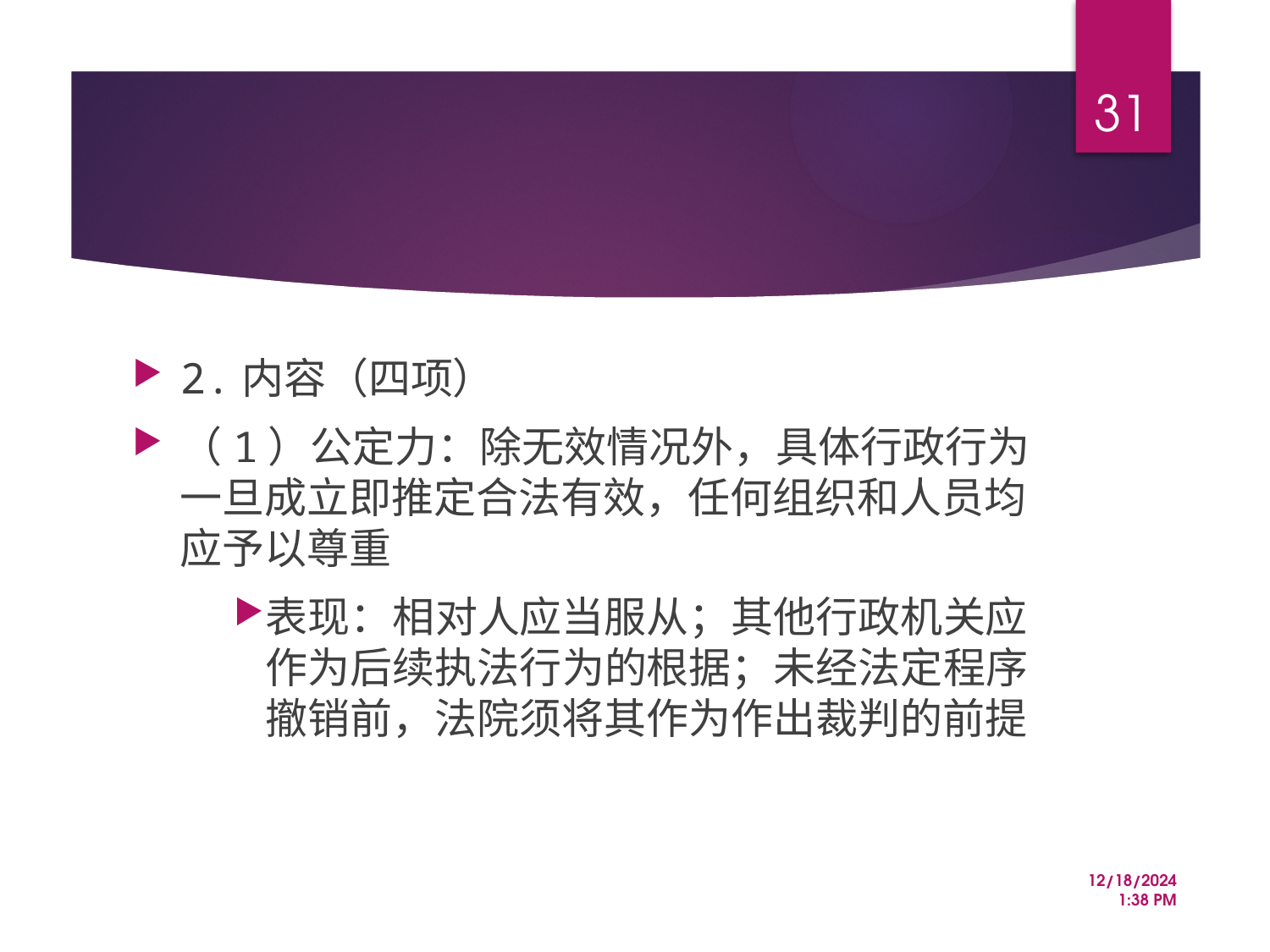

31
#
2.内容（四项）
（1）公定力：除无效情况外，具体行政行为一旦成立即推定合法有效，任何组织和人员均应予以尊重
表现：相对人应当服从；其他行政机关应作为后续执法行为的根据；未经法定程序撤销前，法院须将其作为作出裁判的前提

12/18/2024 1:38 PM